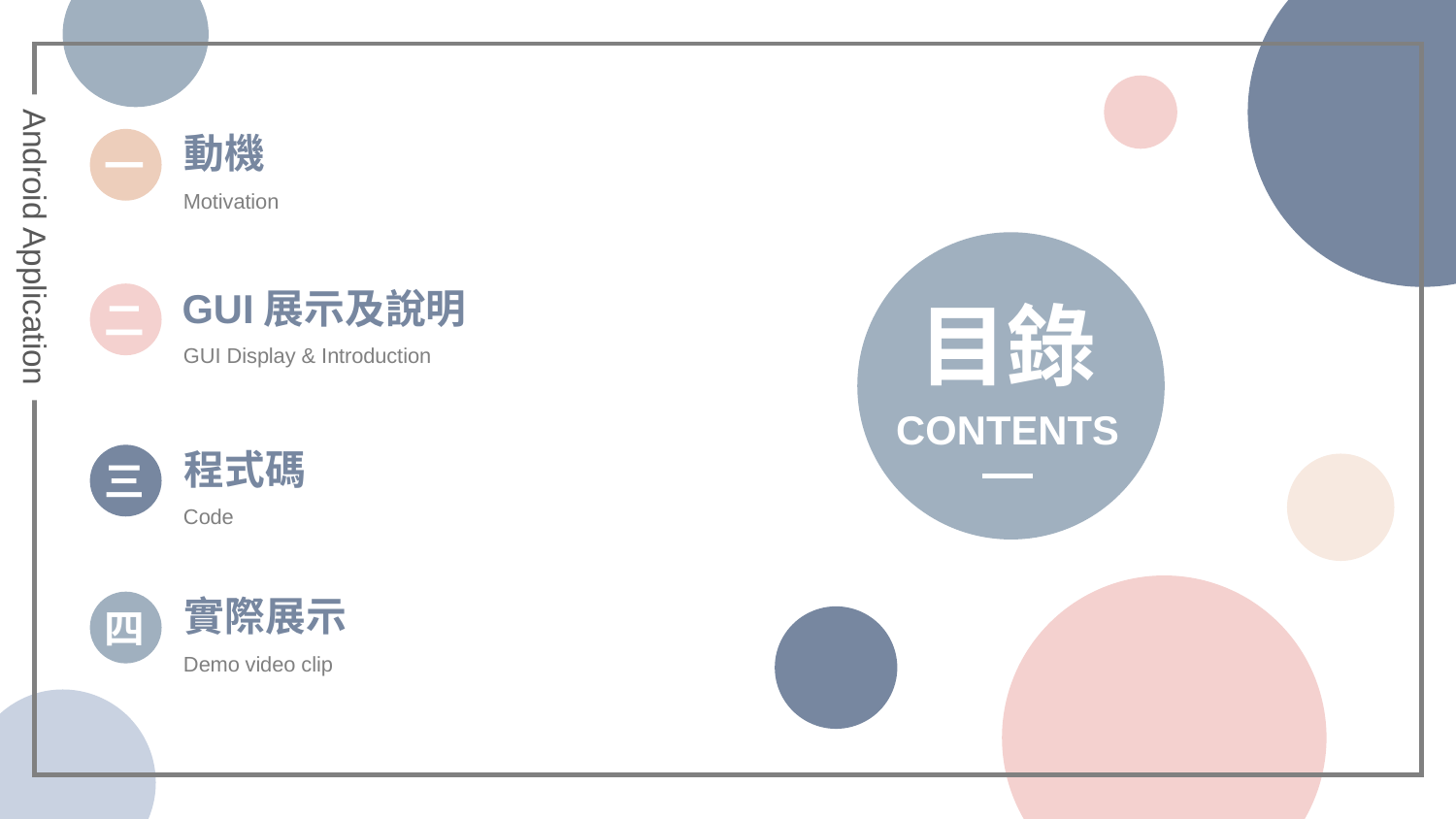

https://www.ypppt.com/
動機

一
Motivation
Android Application

GUI展示及說明
目錄

二
GUI Display & Introduction

CONTENTS
程式碼

三

Code

實際展示

四

Demo video clip